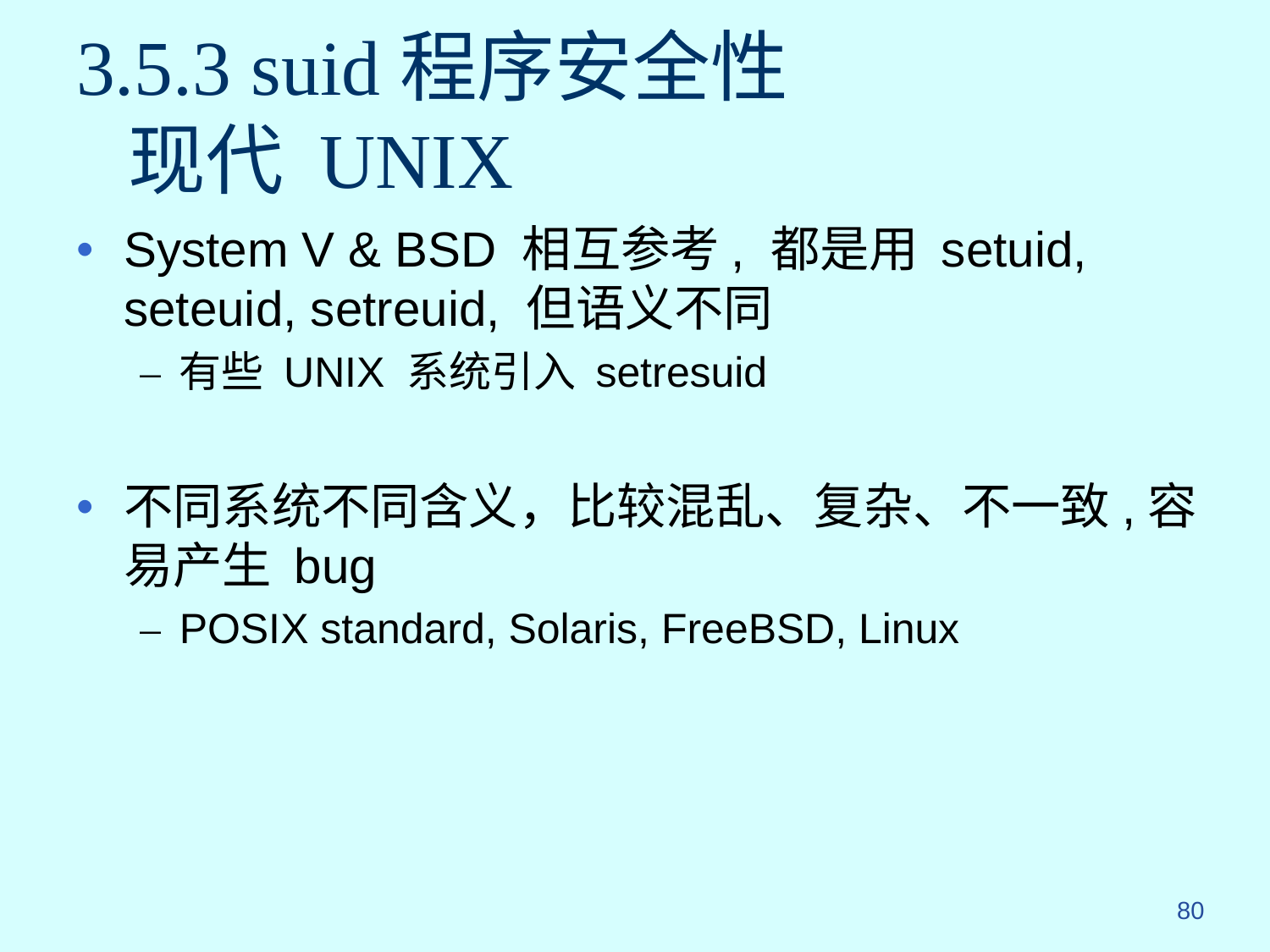

System V & BSD 相互参考, 都是用 setuid, seteuid, setreuid, 但语义不同
有些 UNIX 系统引入 setresuid

不同系统不同含义，比较混乱、复杂、不一致,容易产生 bug
POSIX standard, Solaris, FreeBSD, Linux
# 3.5.3 suid程序安全性 现代 UNIX
80
80